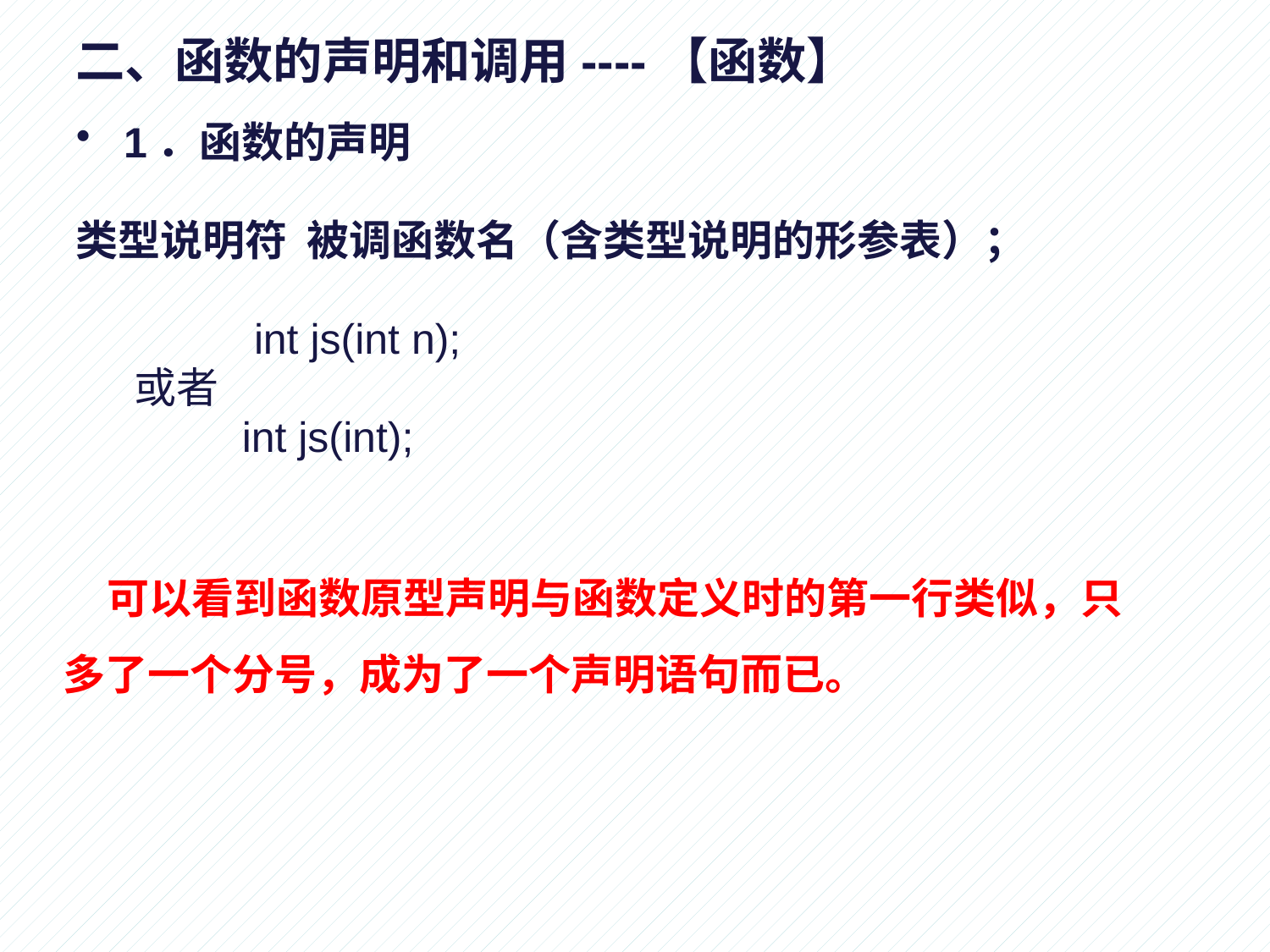

# 二、函数的声明和调用----【函数】
1．函数的声明

类型说明符  被调函数名（含类型说明的形参表）；

	           int js(int n);
     或者
              int js(int);

     可以看到函数原型声明与函数定义时的第一行类似，只多了一个分号，成为了一个声明语句而已。